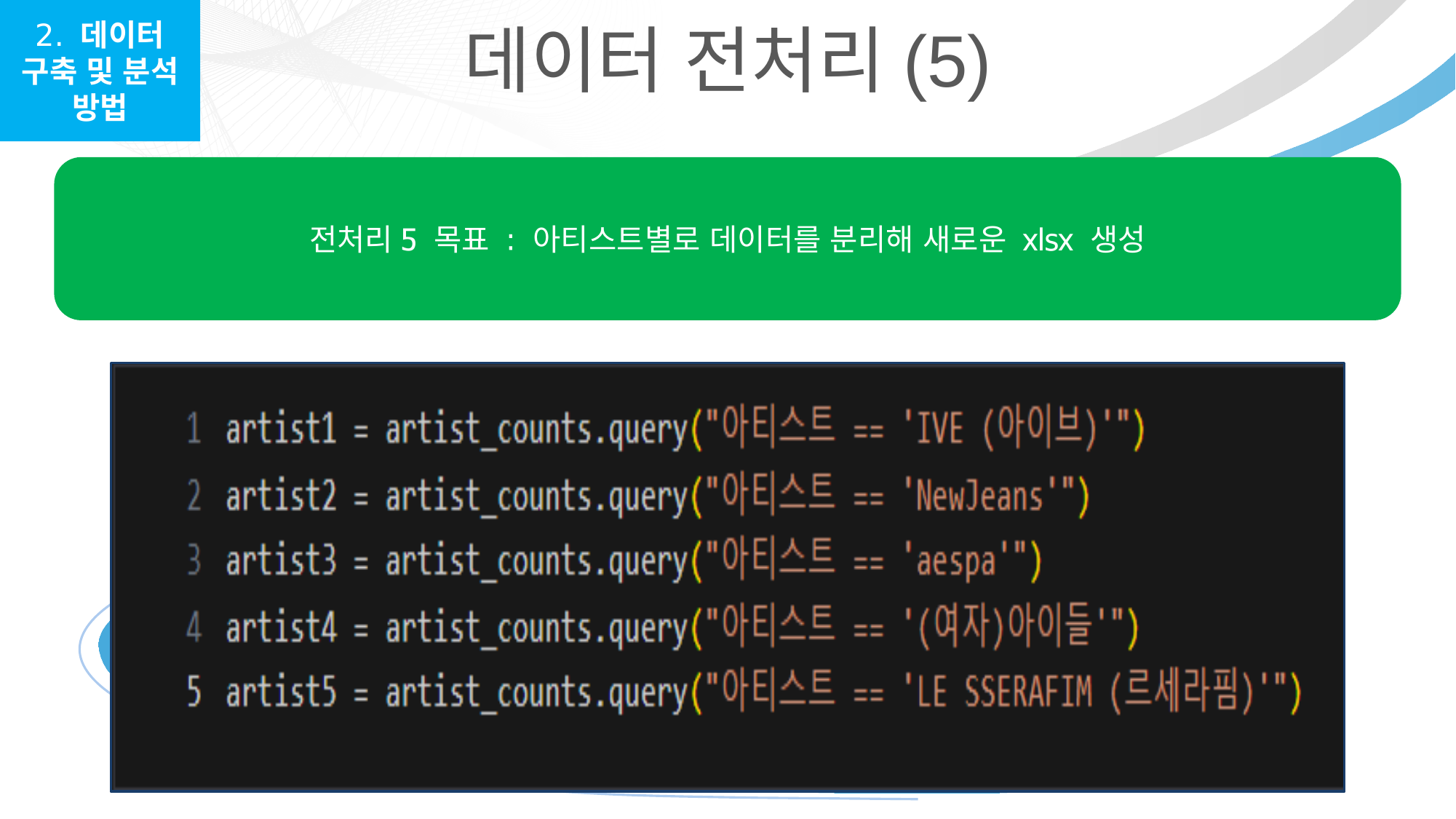

2. 데이터 구축 및 분석 방법
데이터 전처리(5)
전처리5 목표 : 아티스트별로 데이터를 분리해 새로운 xlsx 생성